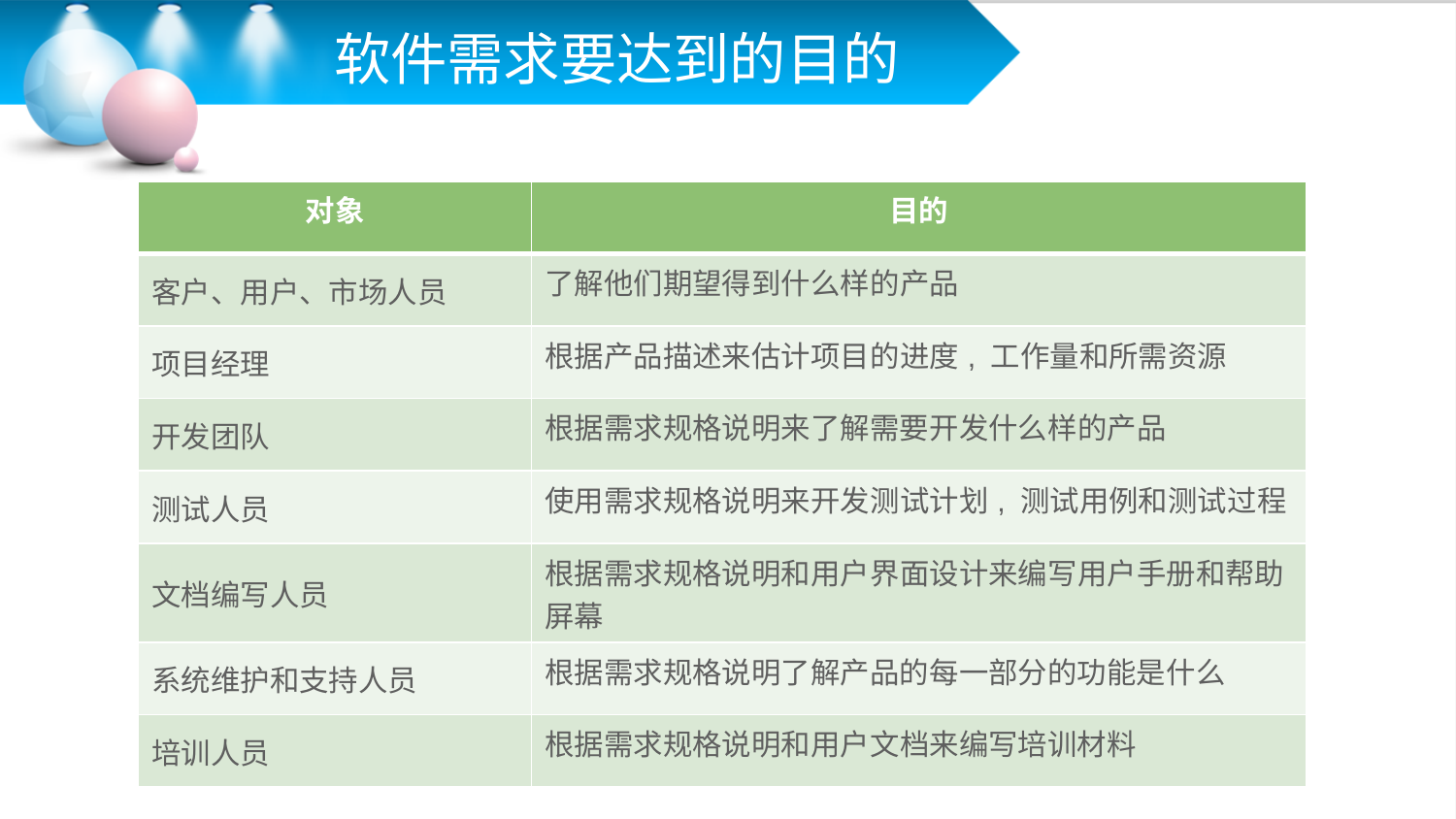

软件需求要达到的目的
| 对象 | 目的 |
| --- | --- |
| 客户、用户、市场人员 | 了解他们期望得到什么样的产品 |
| 项目经理 | 根据产品描述来估计项目的进度, 工作量和所需资源 |
| 开发团队 | 根据需求规格说明来了解需要开发什么样的产品 |
| 测试人员 | 使用需求规格说明来开发测试计划, 测试用例和测试过程 |
| 文档编写人员 | 根据需求规格说明和用户界面设计来编写用户手册和帮助屏幕 |
| 系统维护和支持人员 | 根据需求规格说明了解产品的每一部分的功能是什么 |
| 培训人员 | 根据需求规格说明和用户文档来编写培训材料 |